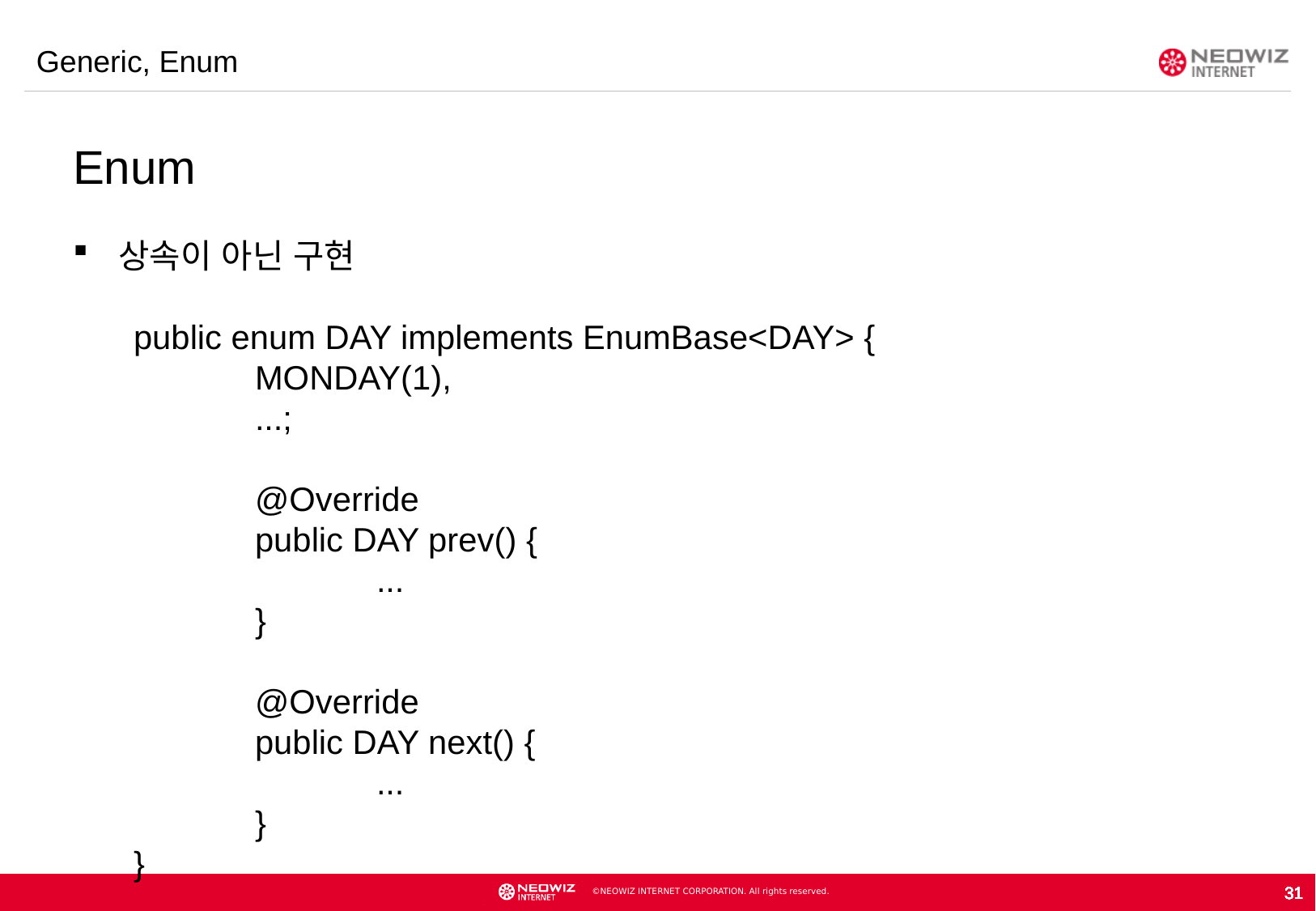

Generic, Enum

Enum

상속이 아닌 구현

public enum DAY implements EnumBase<DAY> {
	MONDAY(1),
	...;

	@Override
public DAY prev() {
	...
}

@Override
public DAY next() {
	...
}
}
31
31
31
31
31
31
31
31
31
31
31
31
31
31
31
31
31